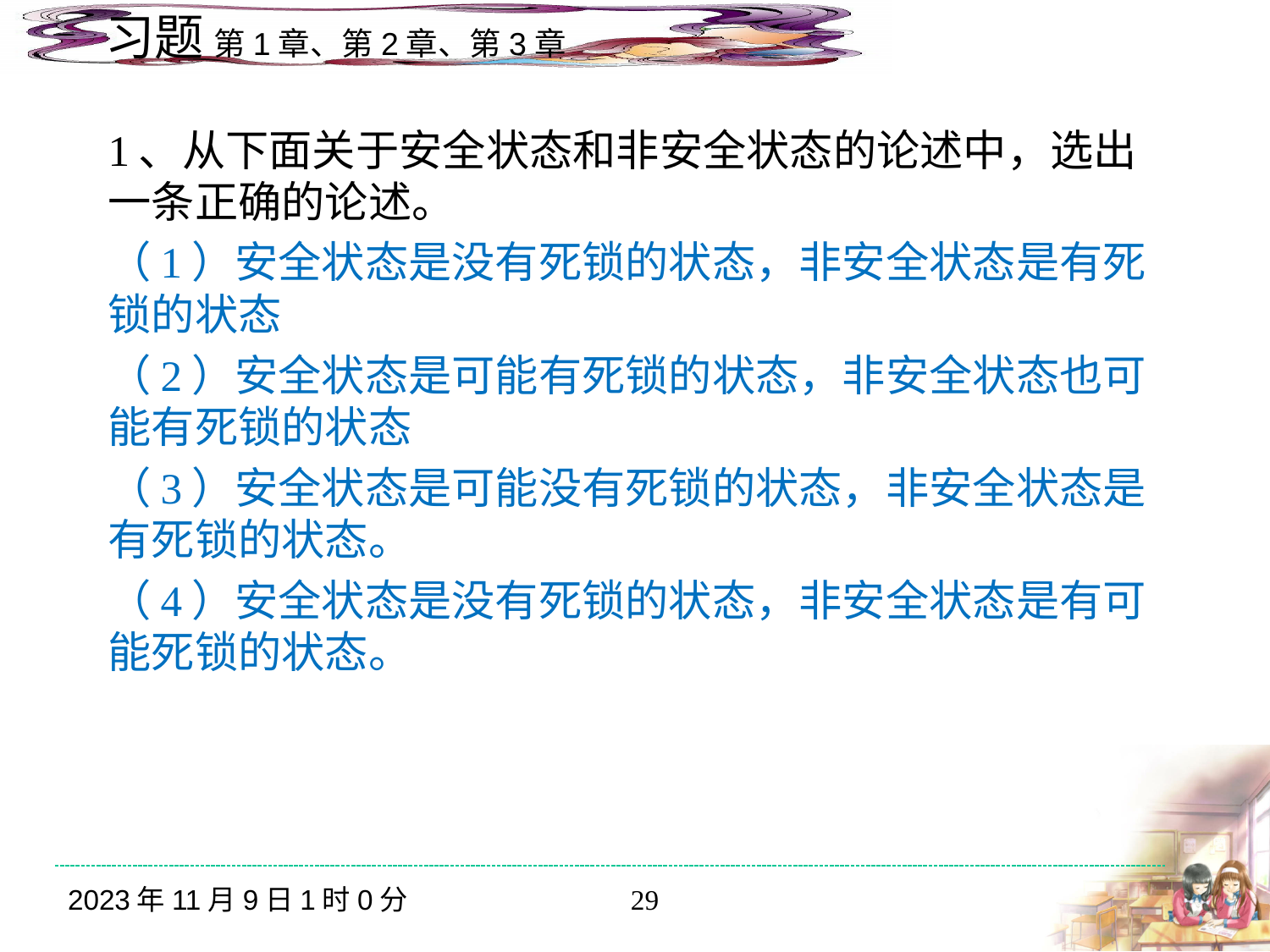

1、从下面关于安全状态和非安全状态的论述中，选出一条正确的论述。
（1）安全状态是没有死锁的状态，非安全状态是有死锁的状态
（2）安全状态是可能有死锁的状态，非安全状态也可能有死锁的状态
（3）安全状态是可能没有死锁的状态，非安全状态是有死锁的状态。
（4）安全状态是没有死锁的状态，非安全状态是有可能死锁的状态。

2023年11月9日1时0分
29